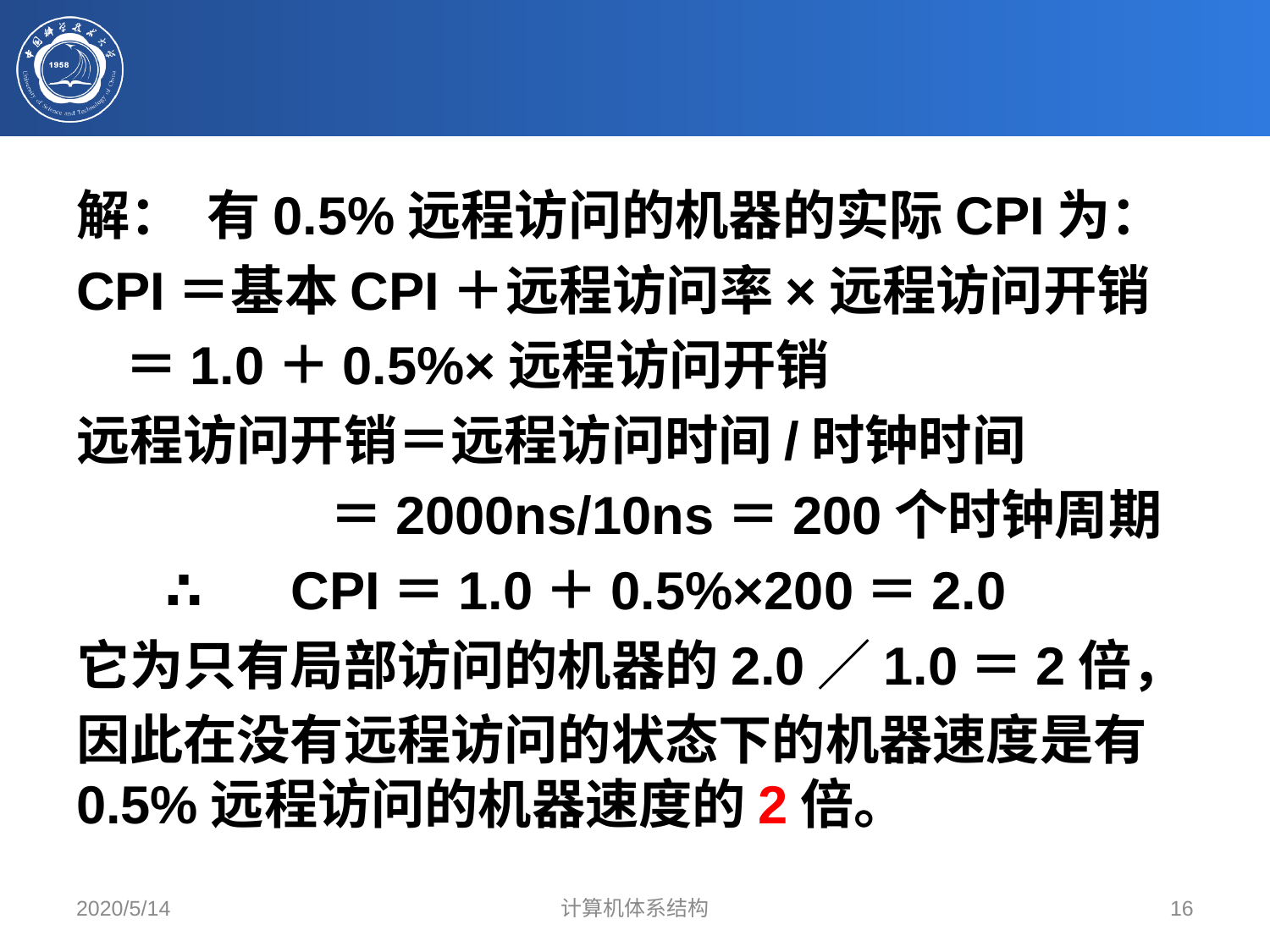

#
解：  有0.5%远程访问的机器的实际CPI为：
CPI＝基本CPI＋远程访问率×远程访问开销
   ＝1.0＋0.5%×远程访问开销
远程访问开销＝远程访问时间/时钟时间
                    ＝2000ns/10ns＝200个时钟周期
      ∴      CPI＝1.0＋0.5%×200＝2.0
它为只有局部访问的机器的2.0／1.0＝2倍，
因此在没有远程访问的状态下的机器速度是有0.5%远程访问的机器速度的2倍。
2020/5/14
计算机体系结构
16